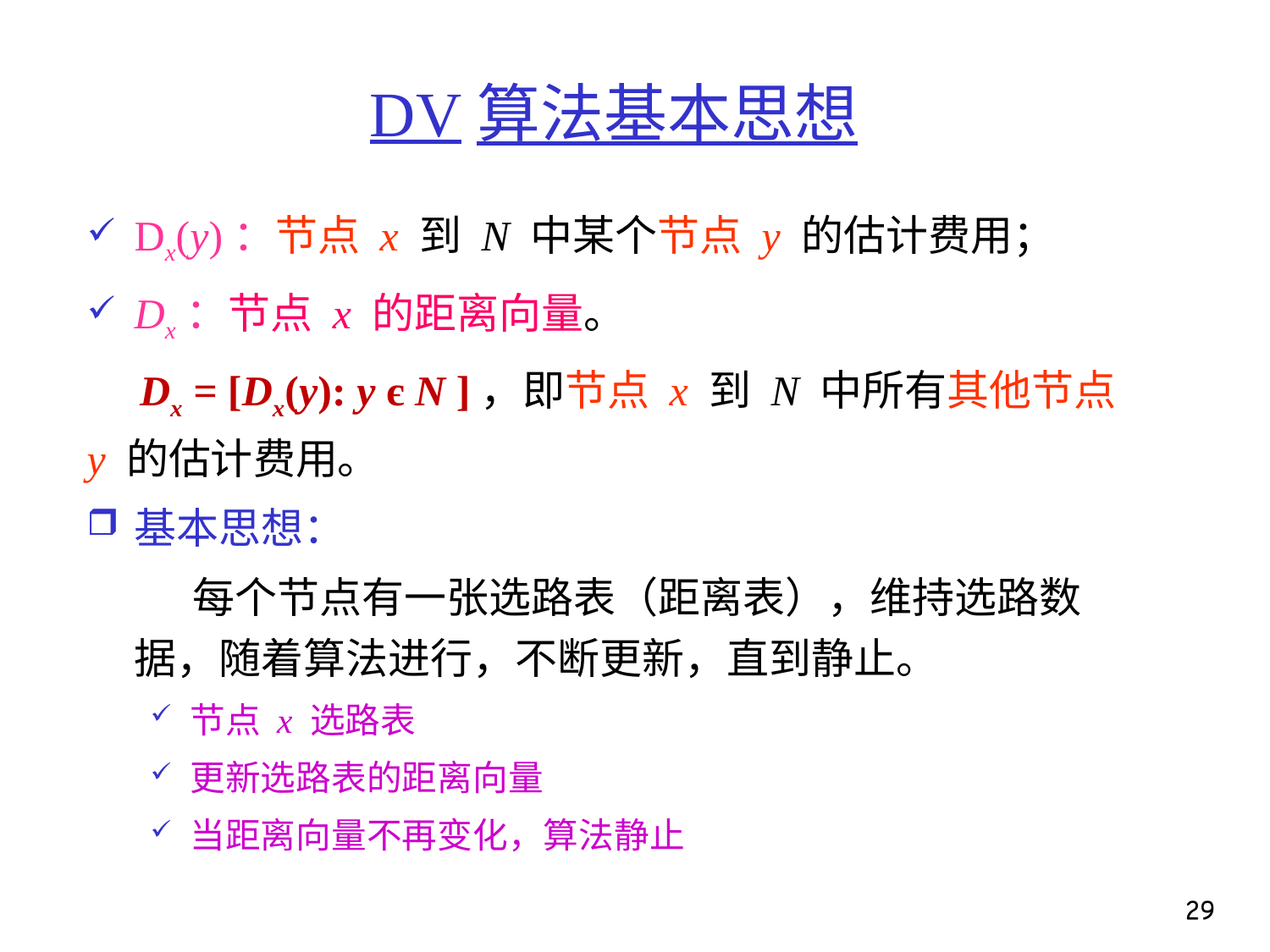

# DV算法基本思想
Dx(y)：节点 x 到 N 中某个节点 y 的估计费用；
Dx：节点 x 的距离向量。
     Dx = [Dx(y): y є N ]，即节点 x 到 N 中所有其他节点 y 的估计费用。
基本思想：
          每个节点有一张选路表（距离表），维持选路数据，随着算法进行，不断更新，直到静止。
节点 x 选路表
更新选路表的距离向量
当距离向量不再变化，算法静止
29